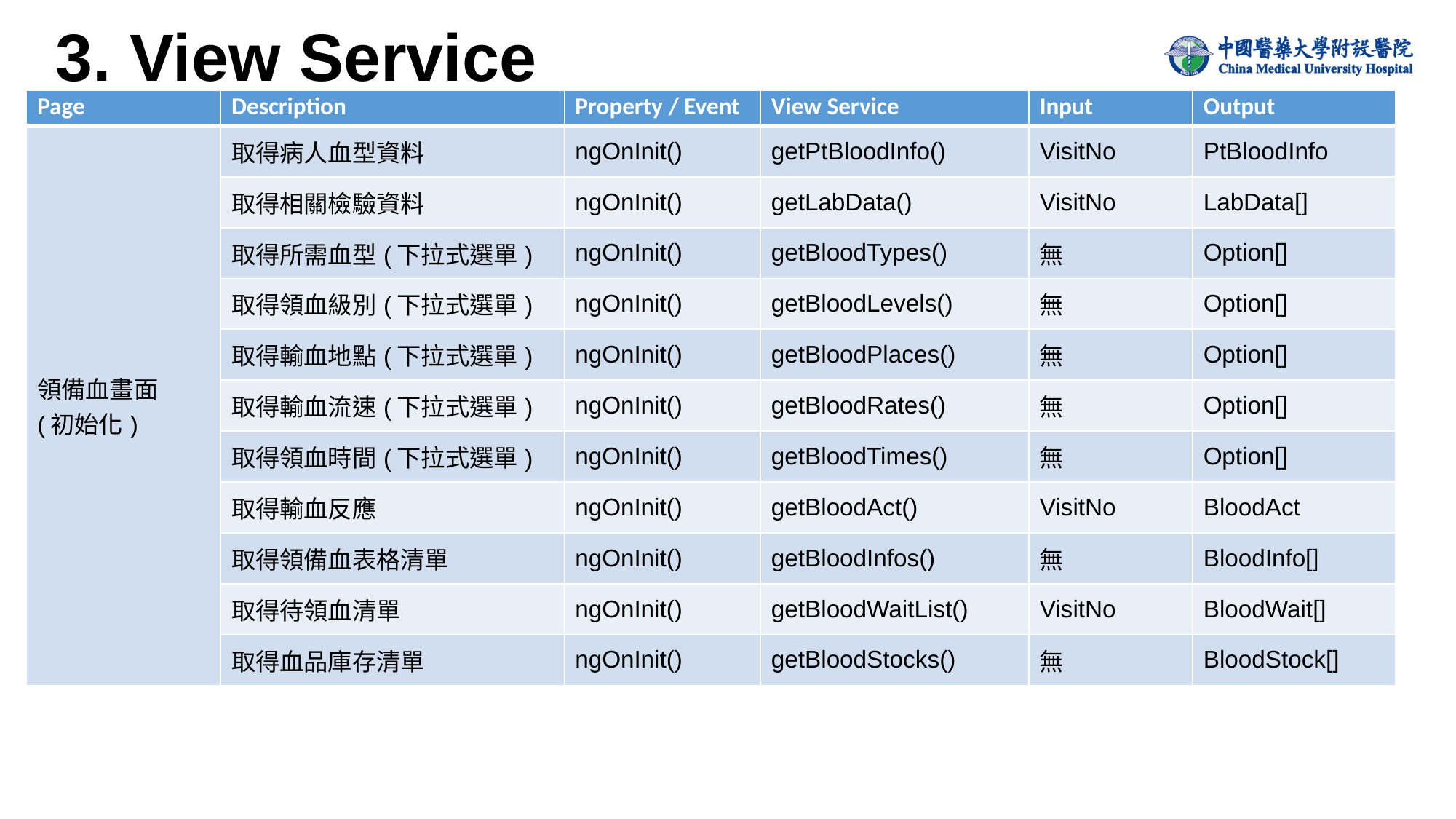

3. View Service
| Page | Description | Property / Event | View Service | Input | Output |
| --- | --- | --- | --- | --- | --- |
| 領備血畫面 (初始化) | 取得病人血型資料 | ngOnInit() | getPtBloodInfo() | VisitNo | PtBloodInfo |
|  | 取得相關檢驗資料 | ngOnInit() | getLabData() | VisitNo | LabData[] |
|  | 取得所需血型(下拉式選單) | ngOnInit() | getBloodTypes() | 無 | Option[] |
|  | 取得領血級別(下拉式選單) | ngOnInit() | getBloodLevels() | 無 | Option[] |
|  | 取得輸血地點(下拉式選單) | ngOnInit() | getBloodPlaces() | 無 | Option[] |
|  | 取得輸血流速(下拉式選單) | ngOnInit() | getBloodRates() | 無 | Option[] |
|  | 取得領血時間(下拉式選單) | ngOnInit() | getBloodTimes() | 無 | Option[] |
|  | 取得輸血反應 | ngOnInit() | getBloodAct() | VisitNo | BloodAct |
|  | 取得領備血表格清單 | ngOnInit() | getBloodInfos() | 無 | BloodInfo[] |
|  | 取得待領血清單 | ngOnInit() | getBloodWaitList() | VisitNo | BloodWait[] |
|  | 取得血品庫存清單 | ngOnInit() | getBloodStocks() | 無 | BloodStock[] |